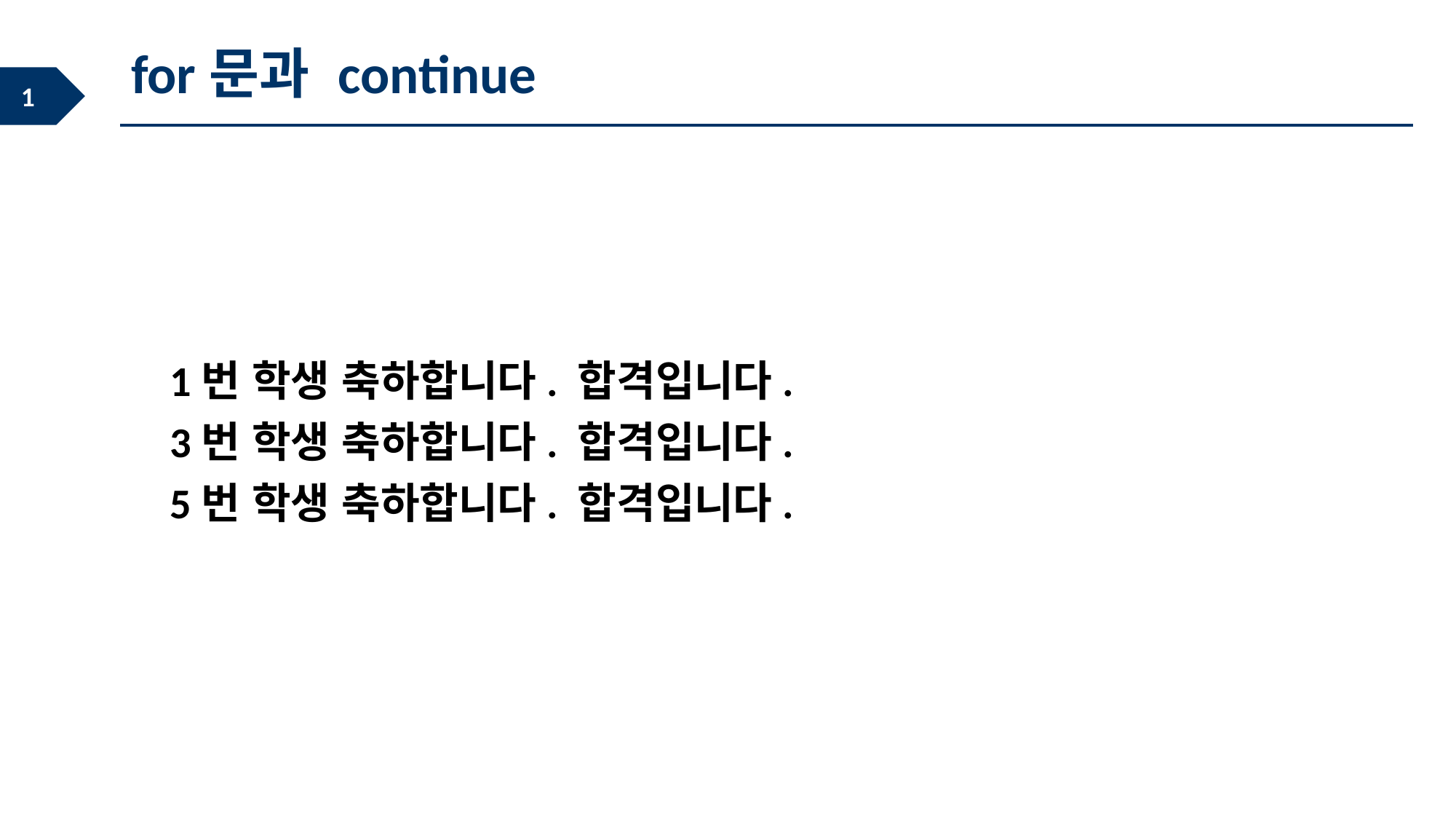

for문과 continue
1번 학생 축하합니다. 합격입니다.
3번 학생 축하합니다. 합격입니다.
5번 학생 축하합니다. 합격입니다.